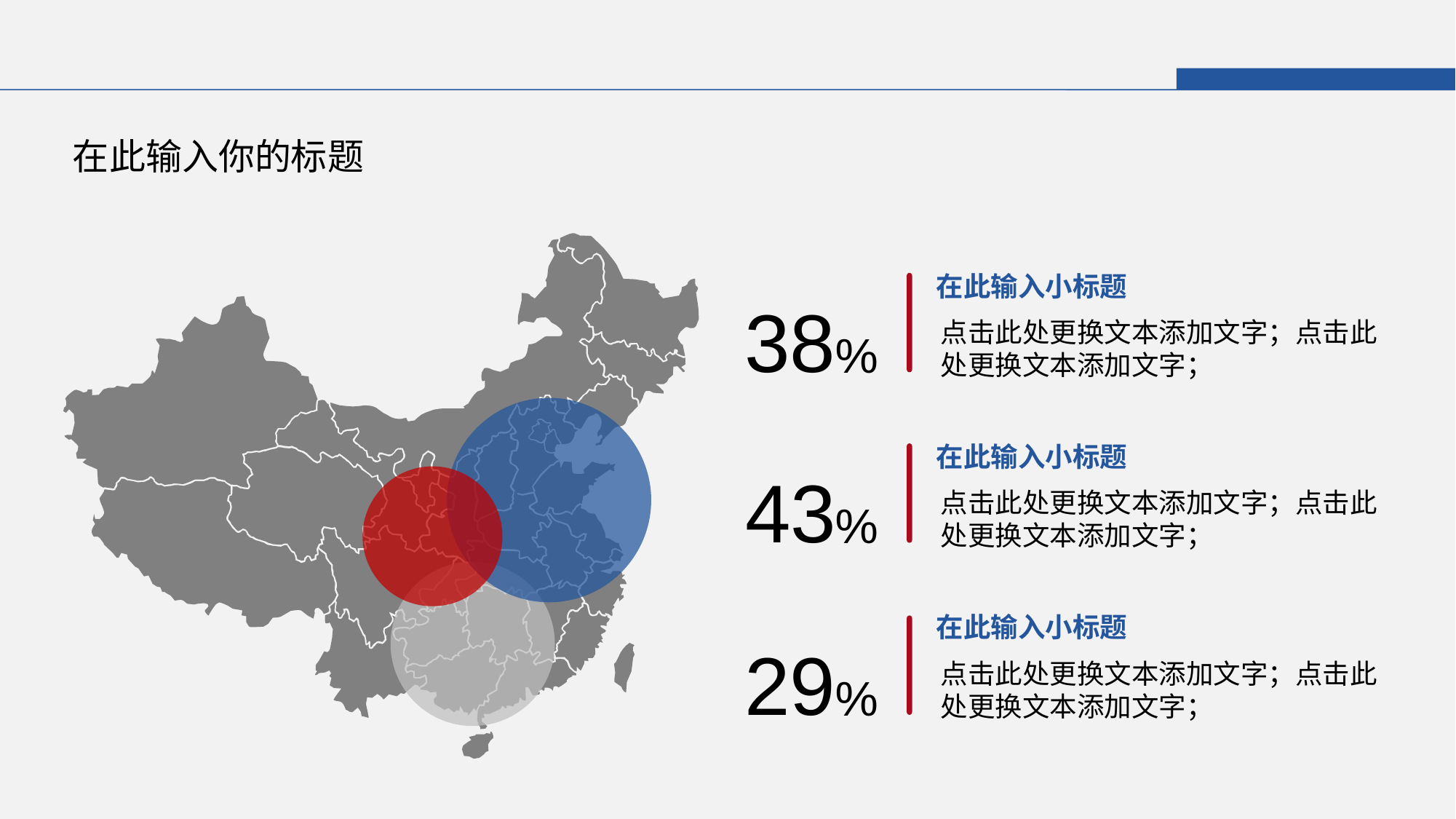

在此输入你的标题

在此输入小标题

38

点击此处更换文本添加文字；点击此处更换文本添加文字；
%

在此输入小标题

43

点击此处更换文本添加文字；点击此处更换文本添加文字；
%

在此输入小标题

29

点击此处更换文本添加文字；点击此处更换文本添加文字；
%